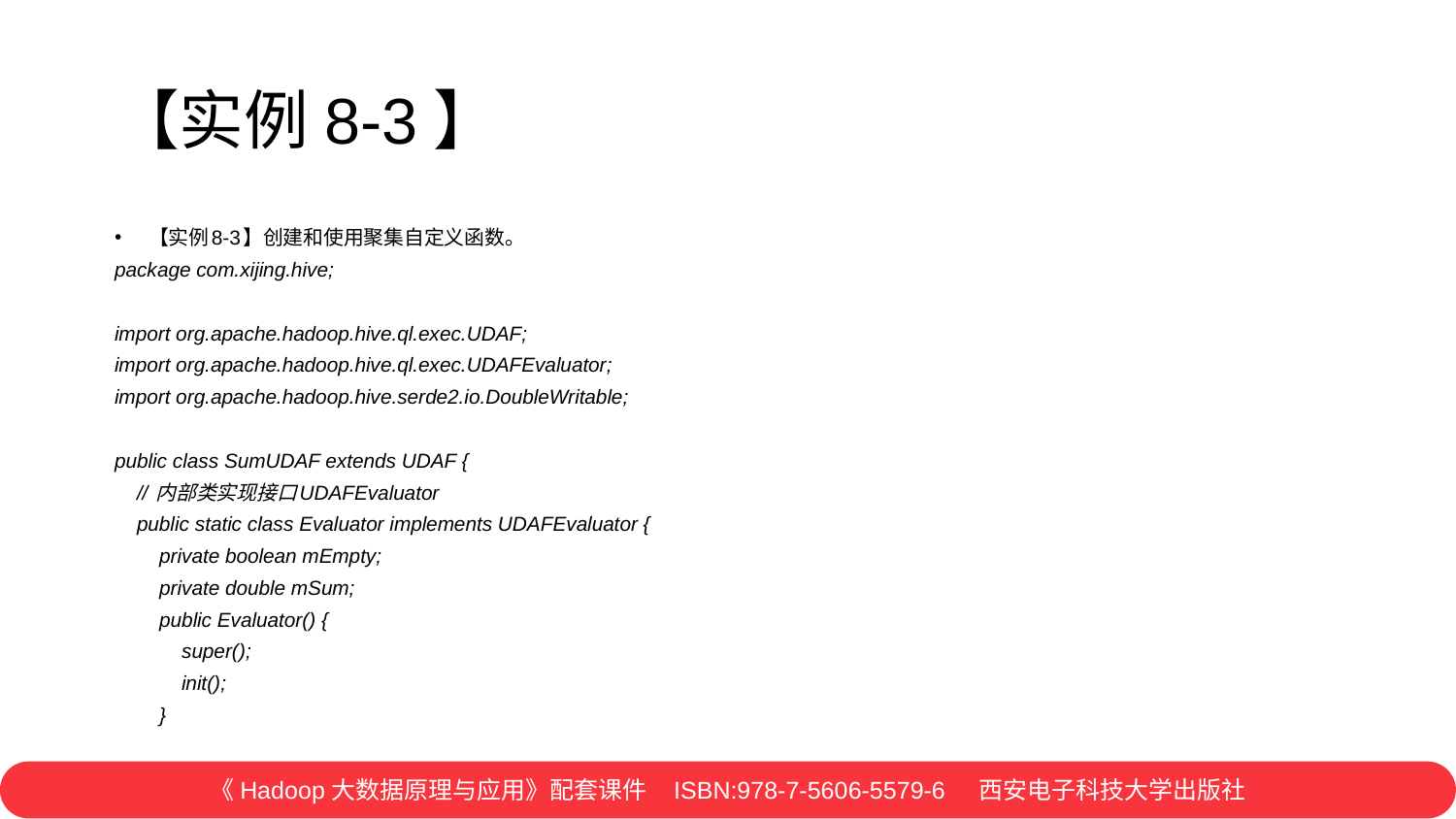

# 【实例8-3】
【实例8-3】创建和使用聚集自定义函数。
package com.xijing.hive;

import org.apache.hadoop.hive.ql.exec.UDAF;
import org.apache.hadoop.hive.ql.exec.UDAFEvaluator;
import org.apache.hadoop.hive.serde2.io.DoubleWritable;

public class SumUDAF extends UDAF {
    // 内部类实现接口UDAFEvaluator
    public static class Evaluator implements UDAFEvaluator {
        private boolean mEmpty;
        private double mSum;
        public Evaluator() {
            super();
            init();
        }